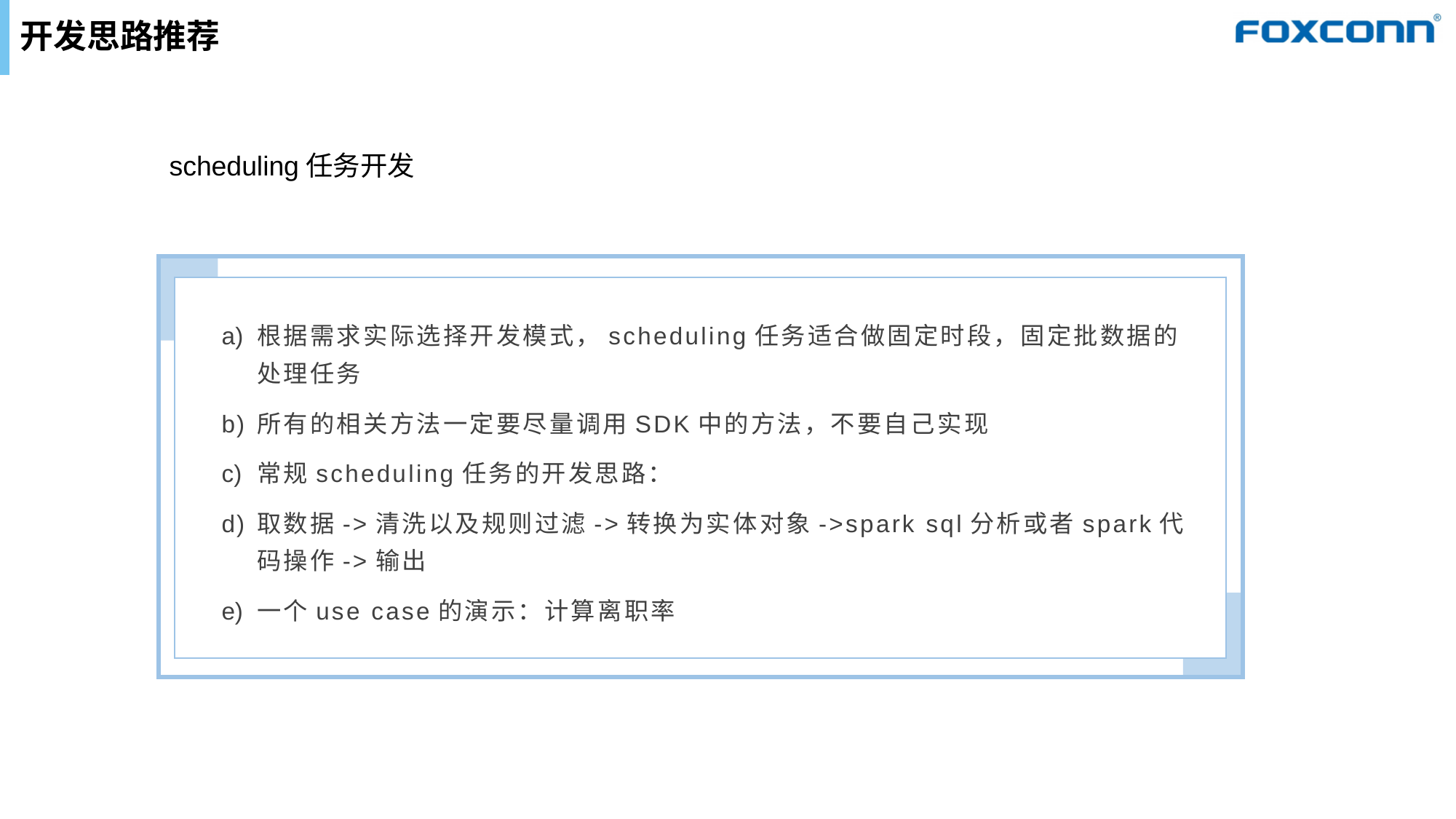

# 开发思路推荐
scheduling任务开发

根据需求实际选择开发模式，scheduling任务适合做固定时段，固定批数据的处理任务
所有的相关方法一定要尽量调用SDK中的方法，不要自己实现
常规scheduling任务的开发思路：
取数据->清洗以及规则过滤->转换为实体对象->spark sql分析或者spark代码操作->输出
一个use case的演示：计算离职率
25